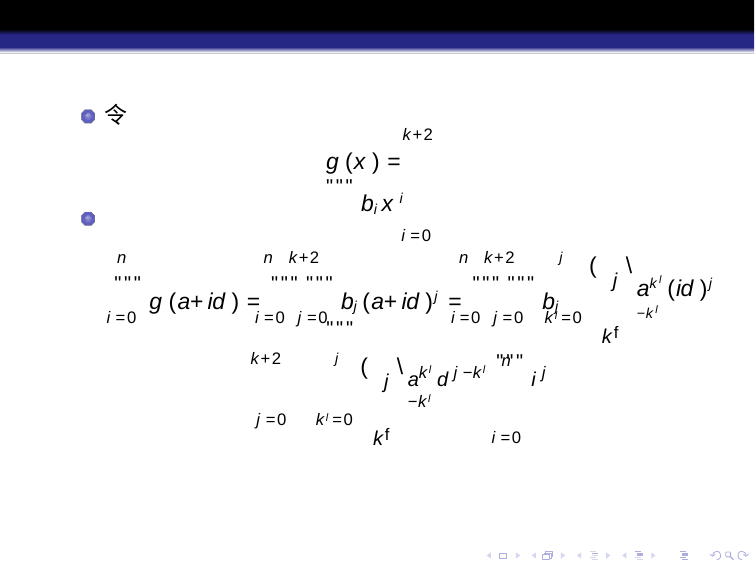

令
k+2
g (x ) = """ bi x i
i =0
( j \

kf
n	n   k+2	n   k+2	j
""" g (a+id ) = """ """ bj (a+id )j  = """ """ bj  """
akl (id )j −kl
i =0	i =0  j =0	i =0  j =0	kl=0
( j \

kf
k+2	j
= """ bj  """
n
akl d j −kl  """ i j −kl

i =0
j =0	kl=0